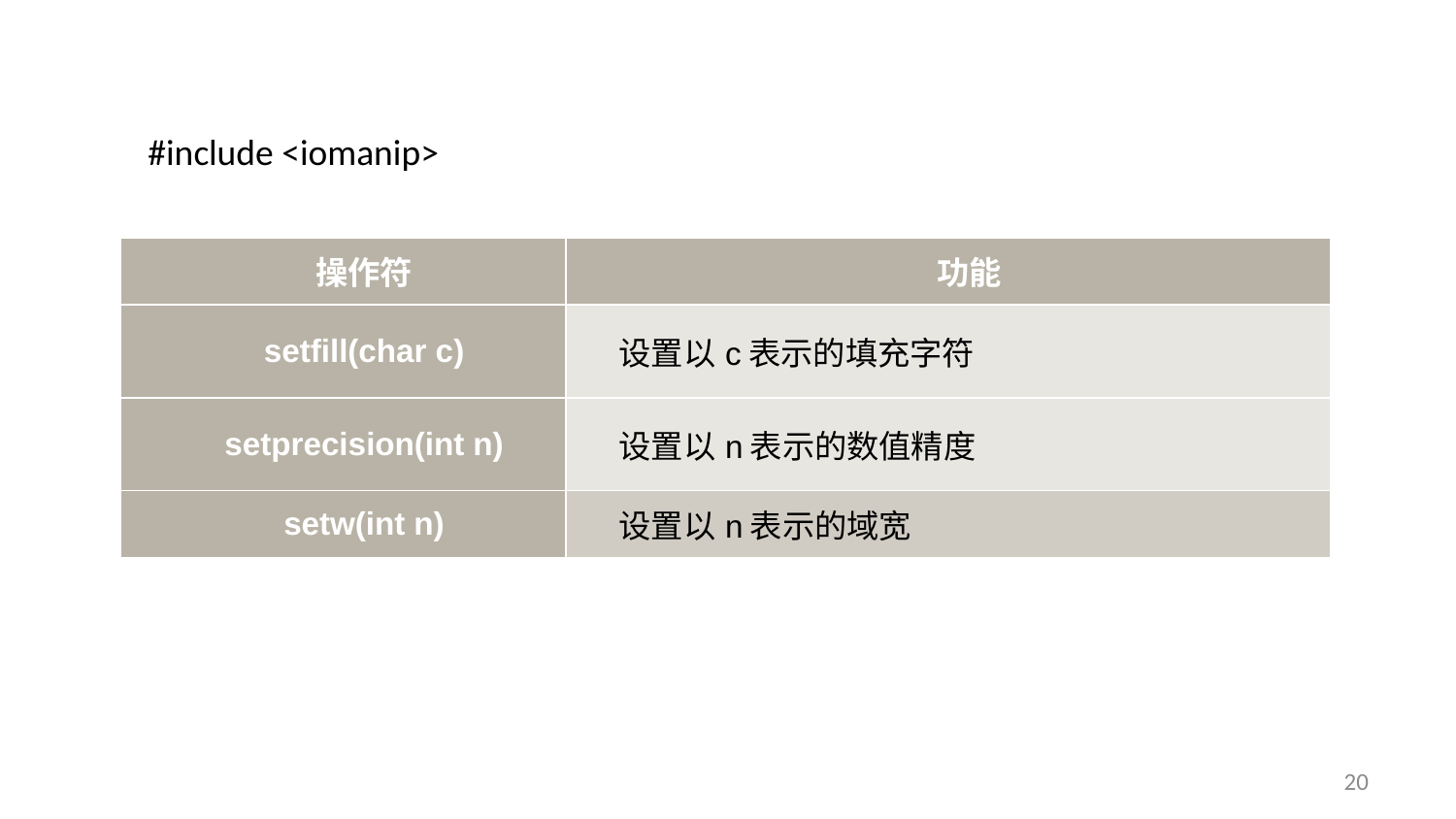

#include <iomanip>
| 操作符 | 功能 |
| --- | --- |
| setfill(char c) | 设置以c表示的填充字符 |
| setprecision(int n) | 设置以n表示的数值精度 |
| setw(int n) | 设置以n表示的域宽 |
20